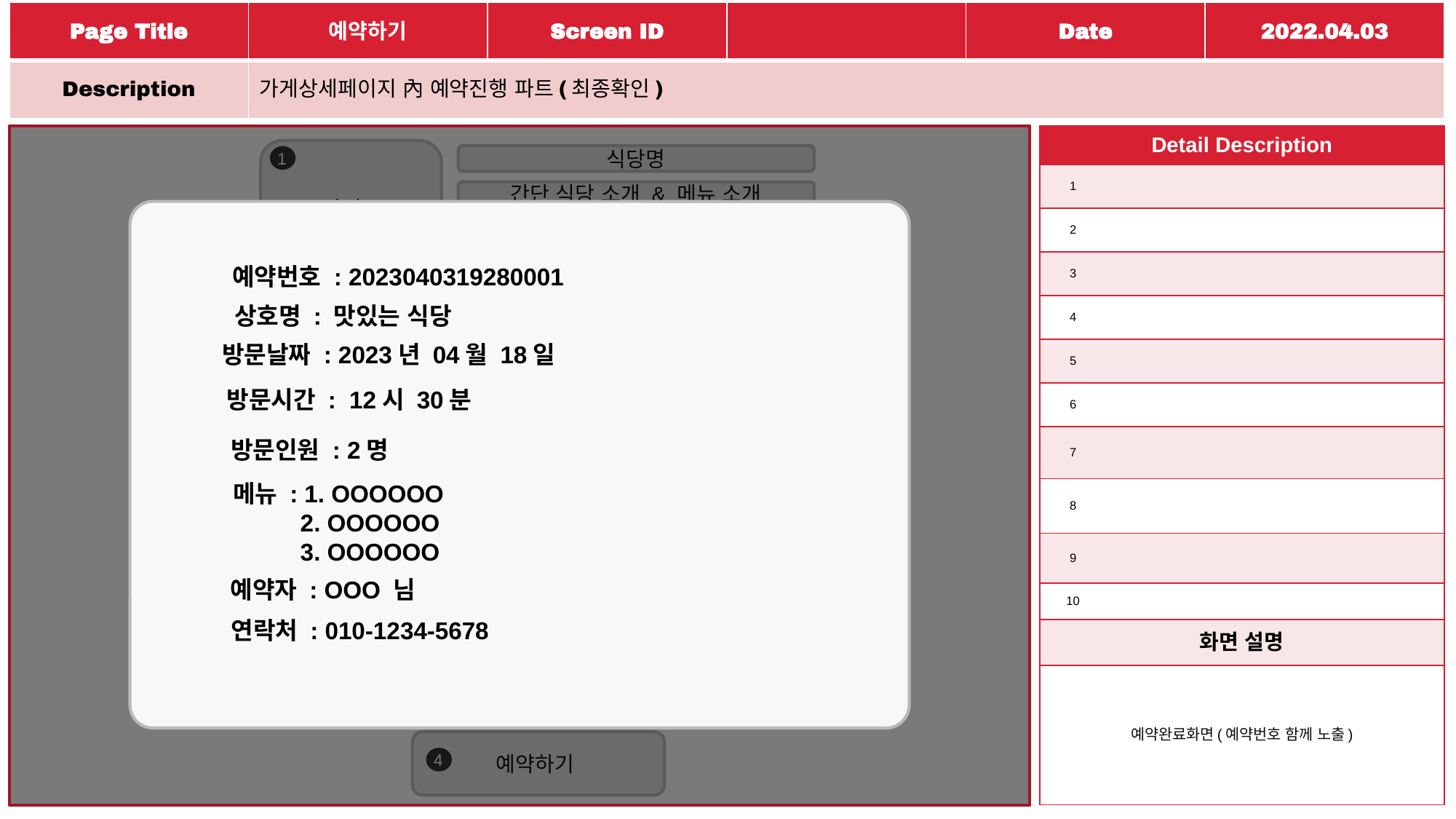

| Page Title | 예약하기 | Screen ID |  | Date | 2022.04.03 |
| --- | --- | --- | --- | --- | --- |
| Description | 가게상세페이지 內 예약진행 파트(최종확인) |  |  |  |  |

| Detail Description |  |
| --- | --- |
| 1 |  |
| 2 |  |
| 3 |  |
| 4 |  |
| 5 |  |
| 6 |  |
| 7 |  |
| 8 |  |
| 9 |  |
| 10 |  |
| 화면 설명 |  |
| 예약완료화면(예약번호 함께 노출) |  |
사진?
1

식당명
간단 식당 소개 & 메뉴 소개
전화번호
★별점 평균 (리뷰수?)
오픈시간 ~ 클로즈시간
주소
사업장 위치 지도 표시
2

리뷰사진
&
음식사진
리뷰사진
&
음식사진
리뷰사진
&
음식사진
리뷰사진
&
음식사진
3

리뷰 리스트
리뷰 리스트
리뷰 리스트
예약하기
4

예약번호 : 2023040319280001
상호명 : 맛있는 식당
방문날짜 : 2023년 04월 18일
방문시간 :  12시 30분
방문인원 : 2명
메뉴 : 1. OOOOOO
          2. OOOOOO
          3. OOOOOO
예약자 : OOO 님
연락처 : 010-1234-5678